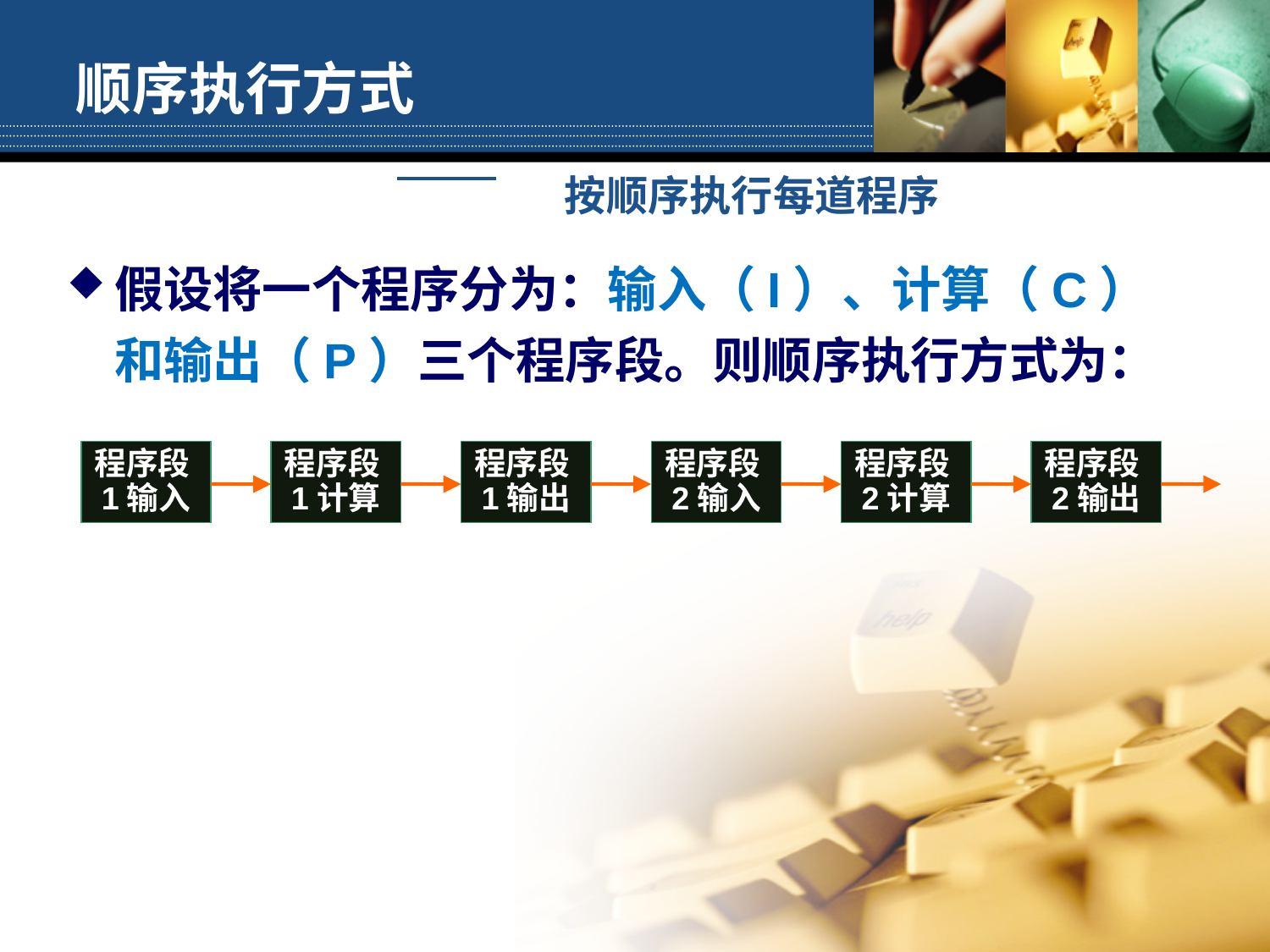

# 顺序执行方式
按顺序执行每道程序
假设将一个程序分为：输入（I）、计算（C）和输出（P）三个程序段。则顺序执行方式为：
程序段1输出
程序段1计算
程序段2输入
程序段2计算
程序段2输出
程序段1输入

69